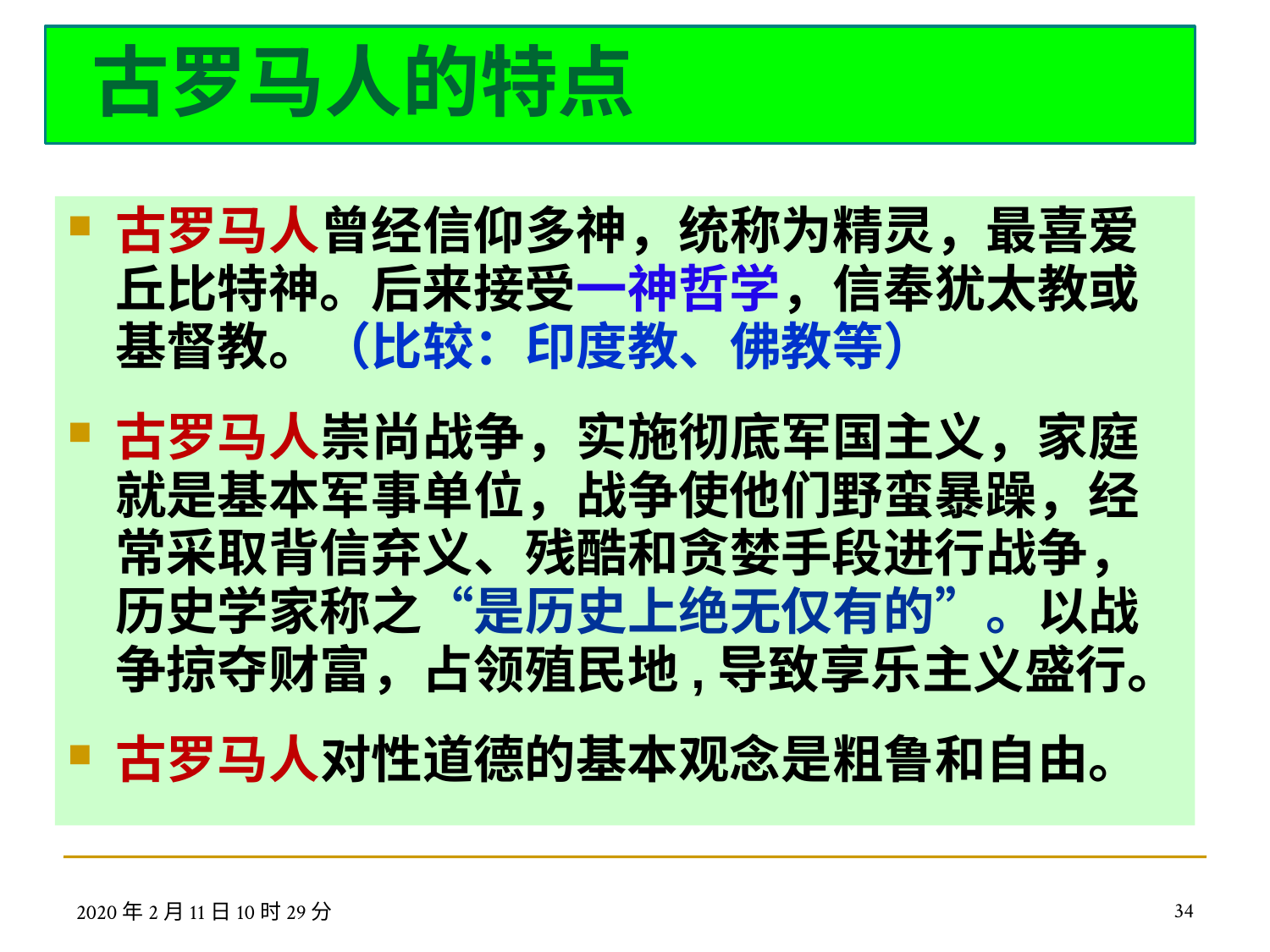

# 古罗马人的特点
古罗马人曾经信仰多神，统称为精灵，最喜爱丘比特神。后来接受一神哲学，信奉犹太教或基督教。（比较：印度教、佛教等）
古罗马人崇尚战争，实施彻底军国主义，家庭就是基本军事单位，战争使他们野蛮暴躁，经常采取背信弃义、残酷和贪婪手段进行战争，历史学家称之“是历史上绝无仅有的”。以战争掠夺财富，占领殖民地,导致享乐主义盛行。
古罗马人对性道德的基本观念是粗鲁和自由。
2020年2月11日10时29分
34